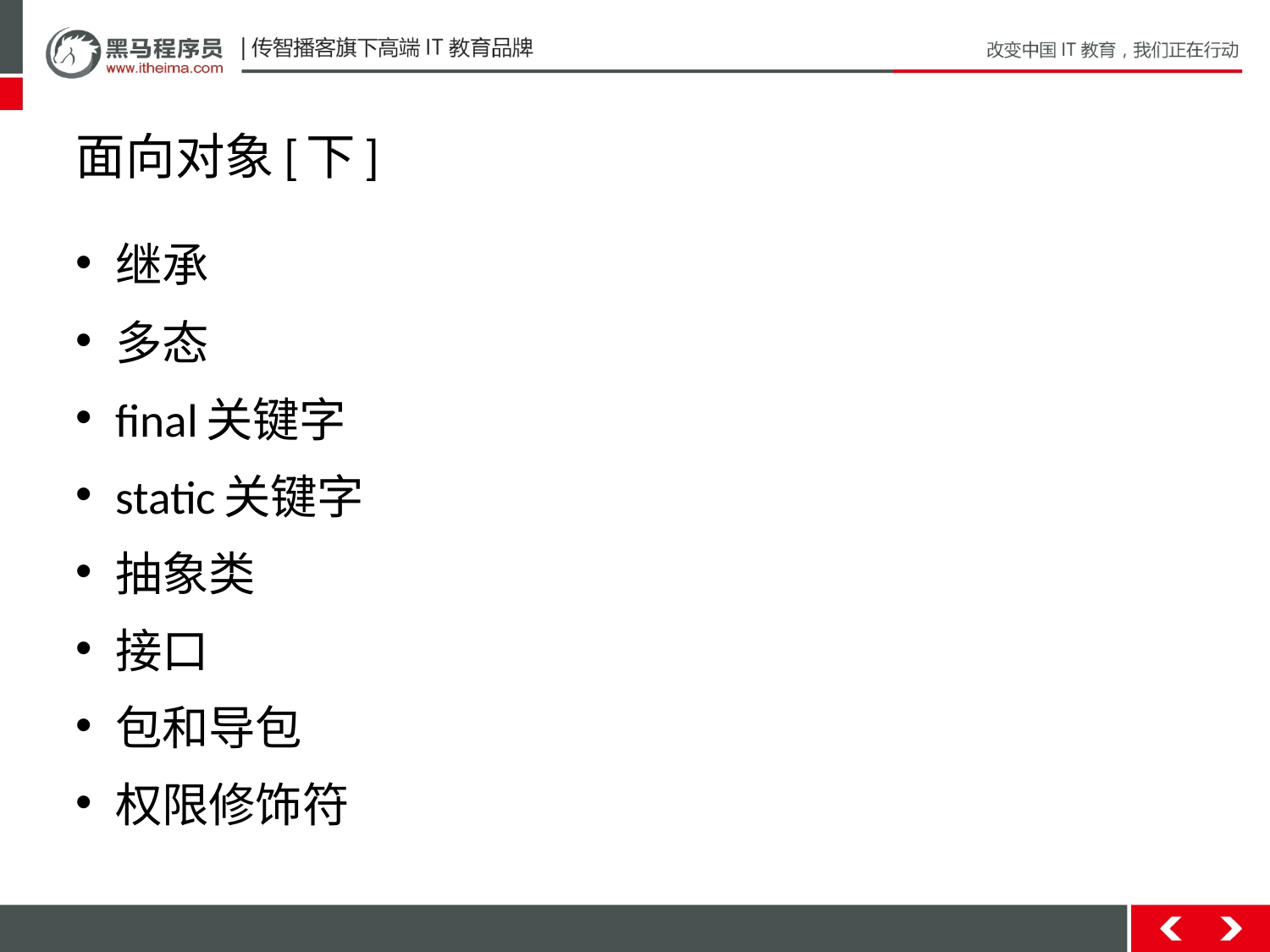

# 面向对象[下]
继承
多态
final关键字
static关键字
抽象类
接口
包和导包
权限修饰符